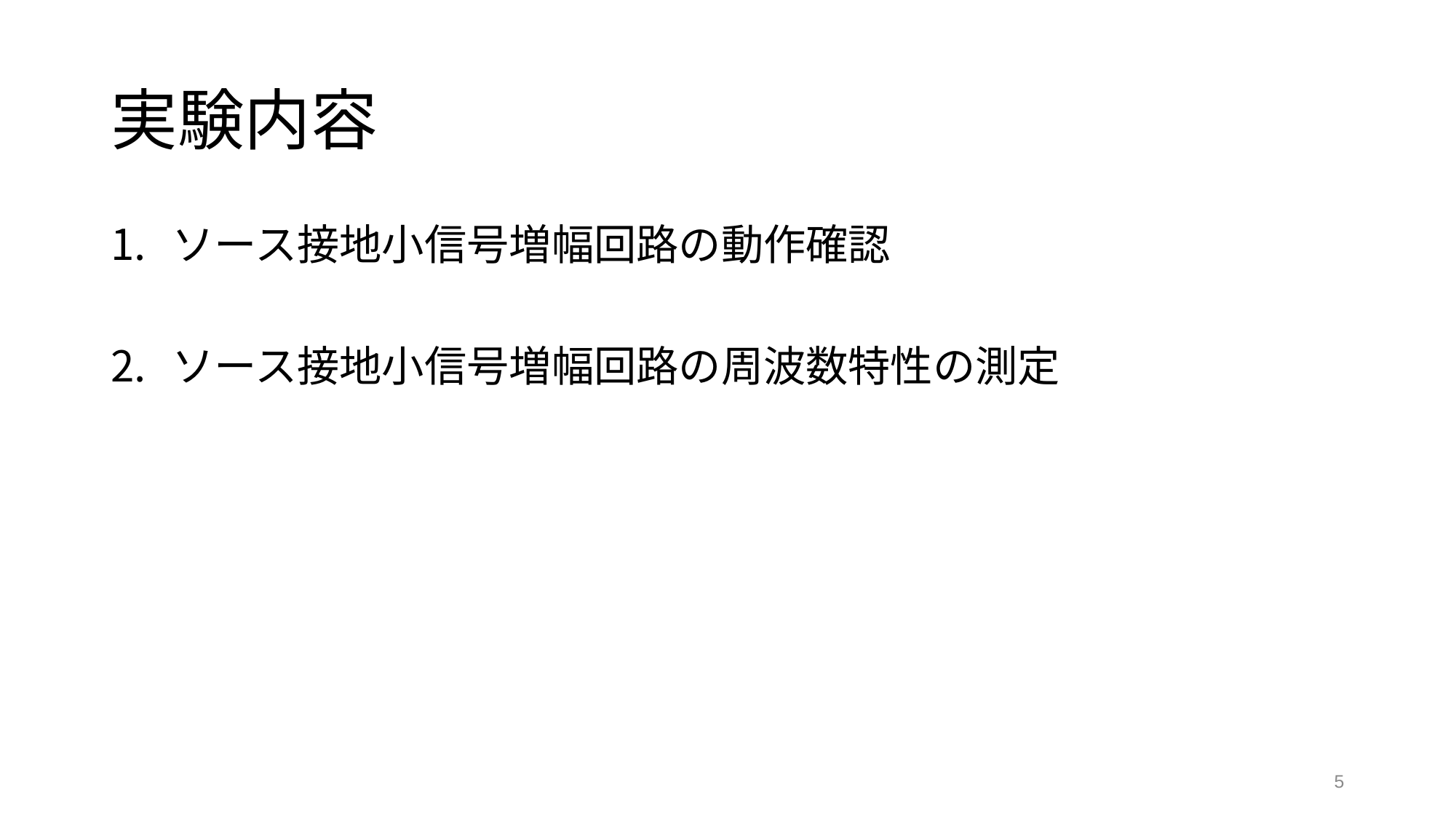

# 実験内容
ソース接地小信号増幅回路の動作確認

ソース接地小信号増幅回路の周波数特性の測定

5